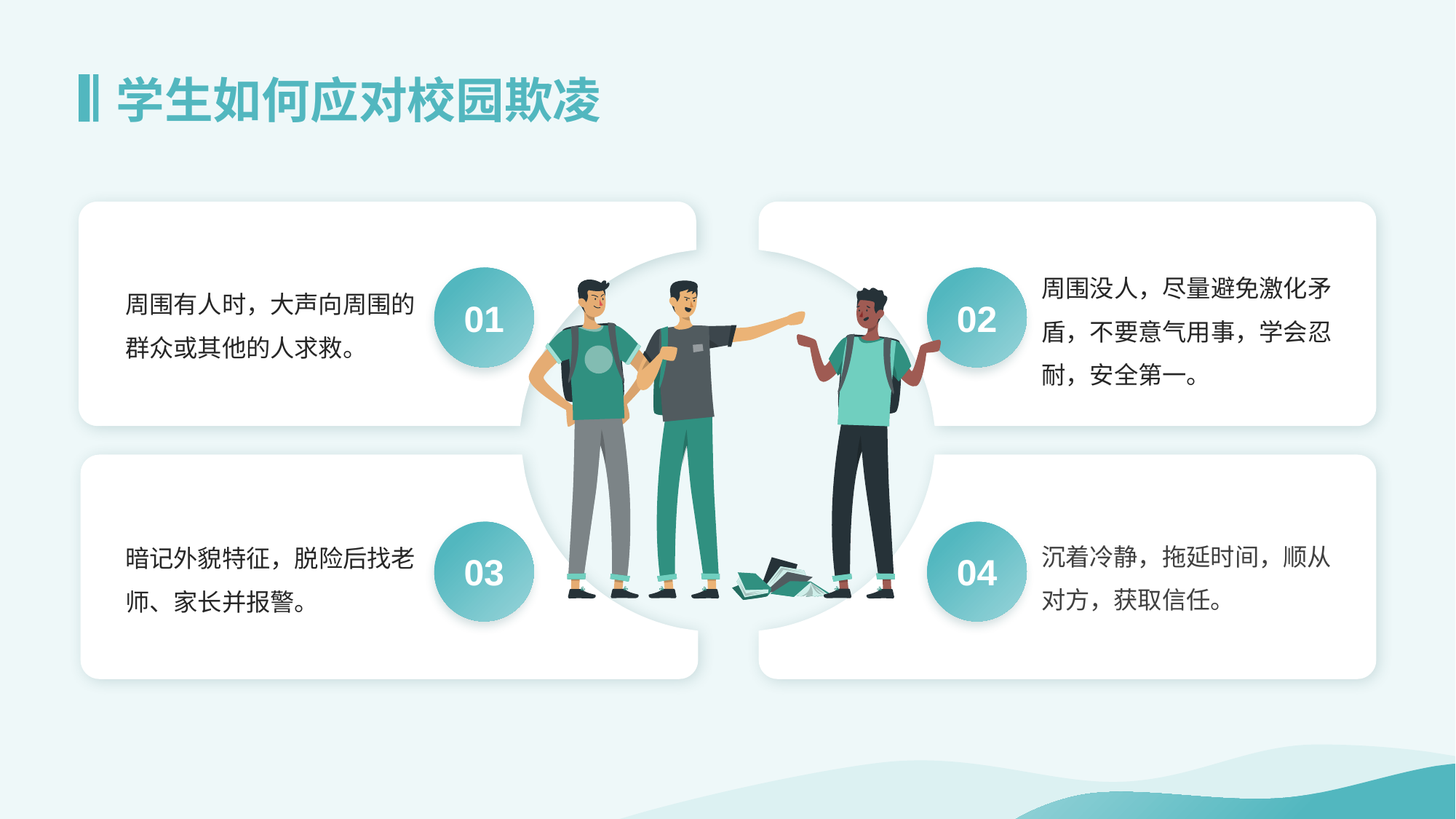

# 学生如何应对校园欺凌

01
周围有人时，大声向周围的群众或其他的人求救。

周围没人，尽量避免激化矛盾，不要意气用事，学会忍耐，安全第一。
02

03
暗记外貌特征，脱险后找老师、家长并报警。

04
沉着冷静，拖延时间，顺从对方，获取信任。